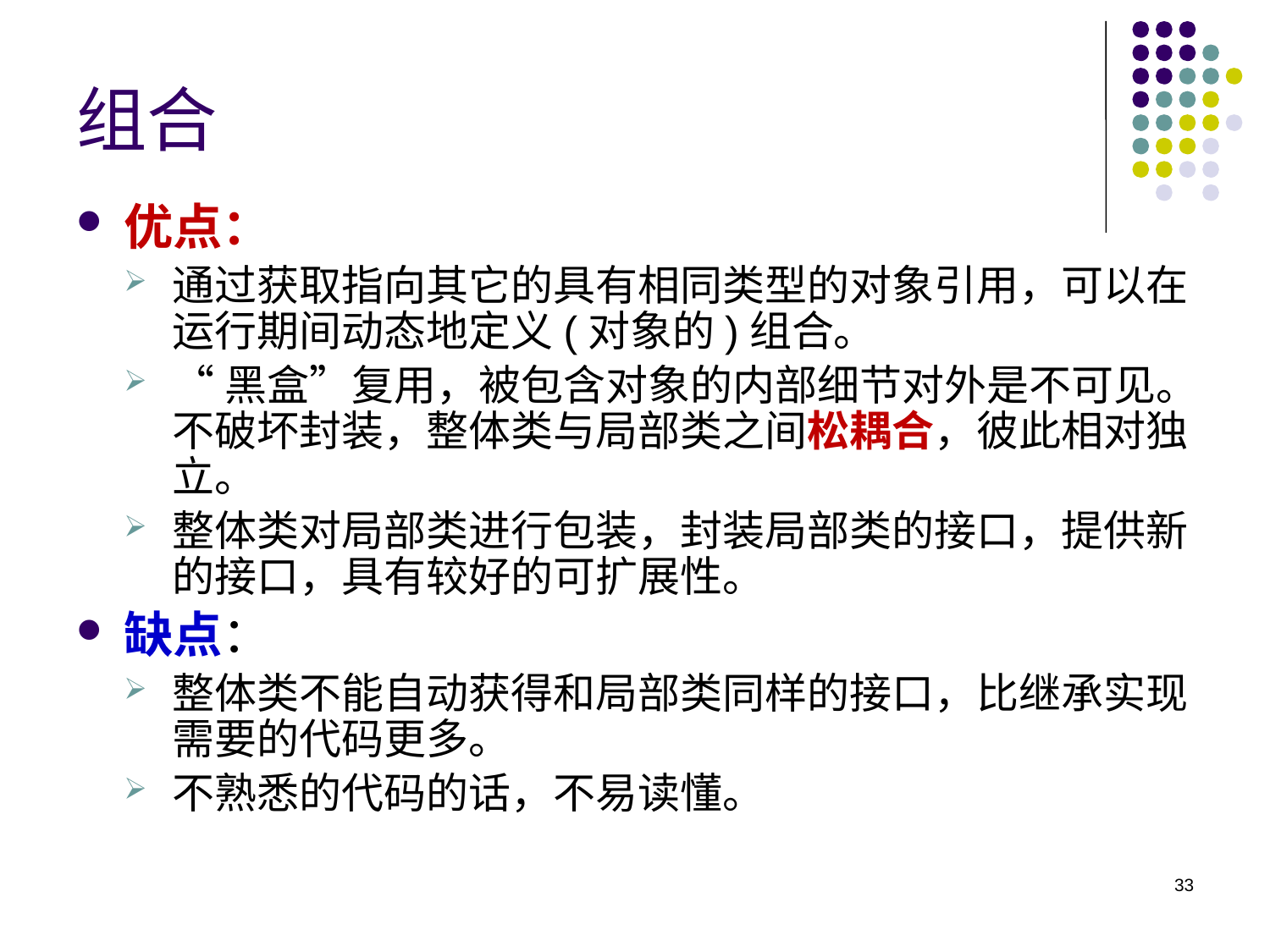

# 组合
优点：
通过获取指向其它的具有相同类型的对象引用，可以在运行期间动态地定义(对象的)组合。
“黑盒”复用，被包含对象的内部细节对外是不可见。不破坏封装，整体类与局部类之间松耦合，彼此相对独立。
整体类对局部类进行包装，封装局部类的接口，提供新的接口，具有较好的可扩展性。
缺点：
整体类不能自动获得和局部类同样的接口，比继承实现需要的代码更多。
不熟悉的代码的话，不易读懂。
33